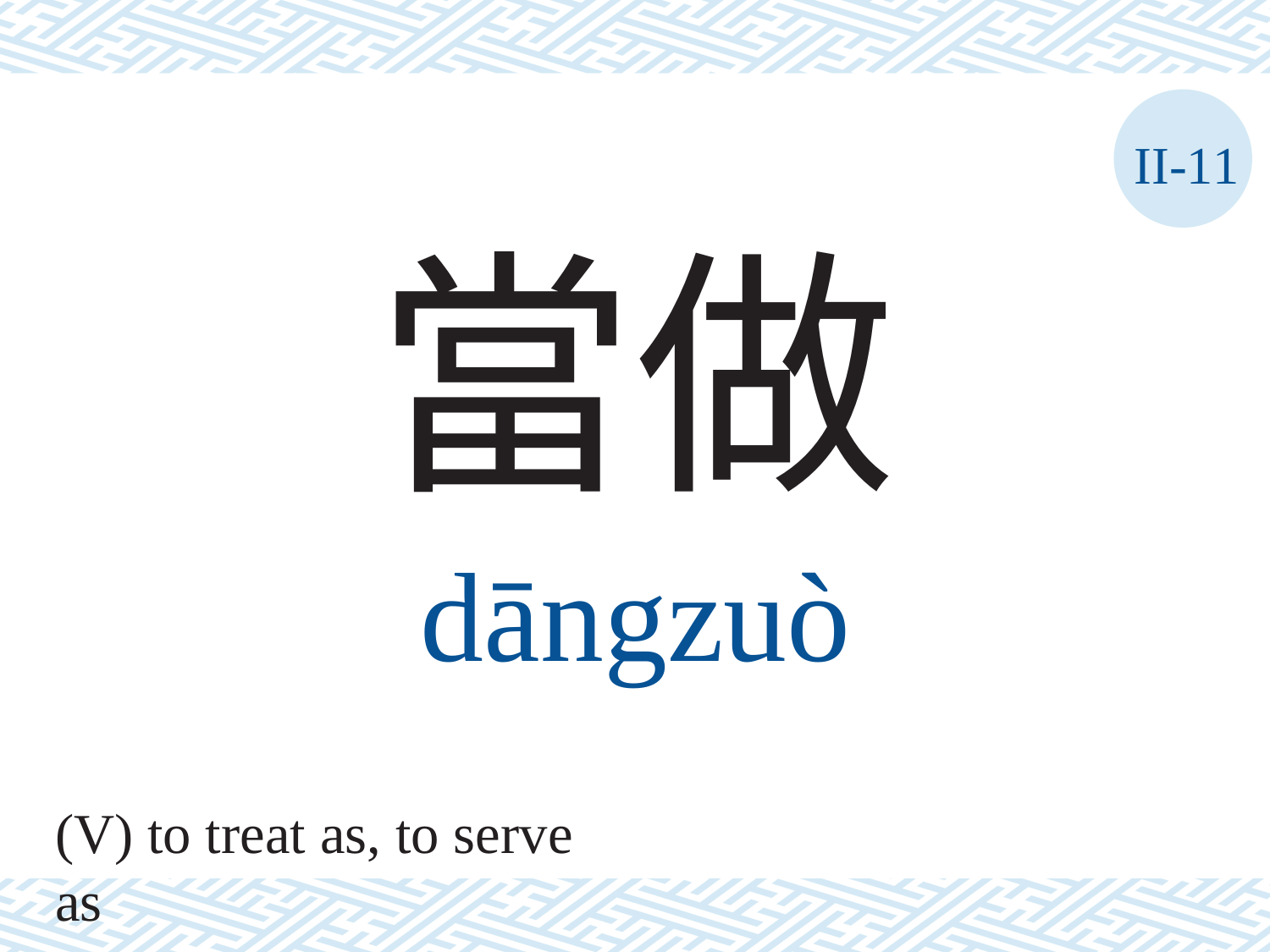

II-11
當做
dāngzuò
(V) to treat as, to serve as